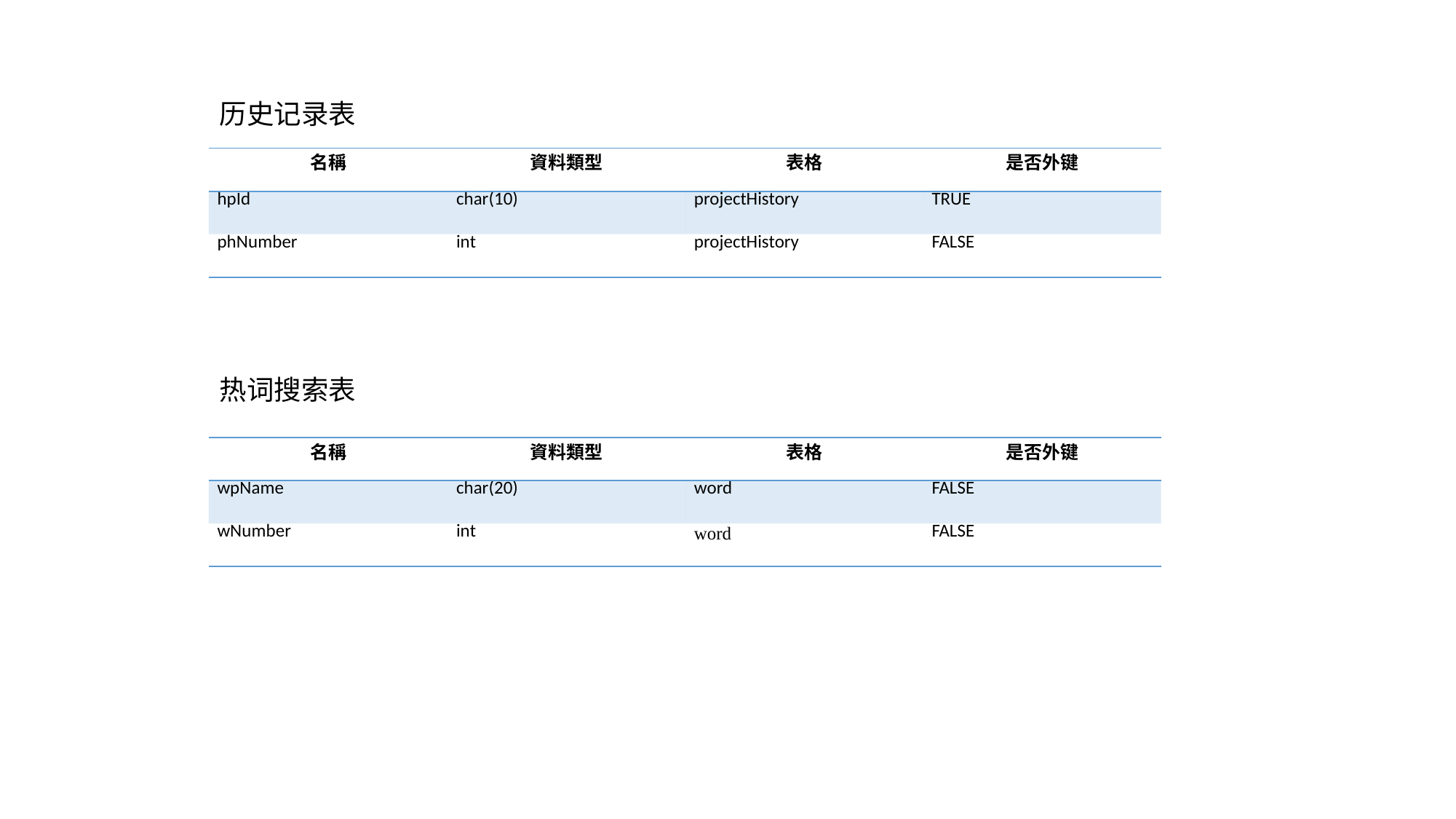

历史记录表
| 名稱 | 資料類型 | 表格 | 是否外键 |
| --- | --- | --- | --- |
| hpId | char(10) | projectHistory | TRUE |
| phNumber | int | projectHistory | FALSE |
热词搜索表
| 名稱 | 資料類型 | 表格 | 是否外键 |
| --- | --- | --- | --- |
| wpName | char(20) | word | FALSE |
| wNumber | int | word | FALSE |